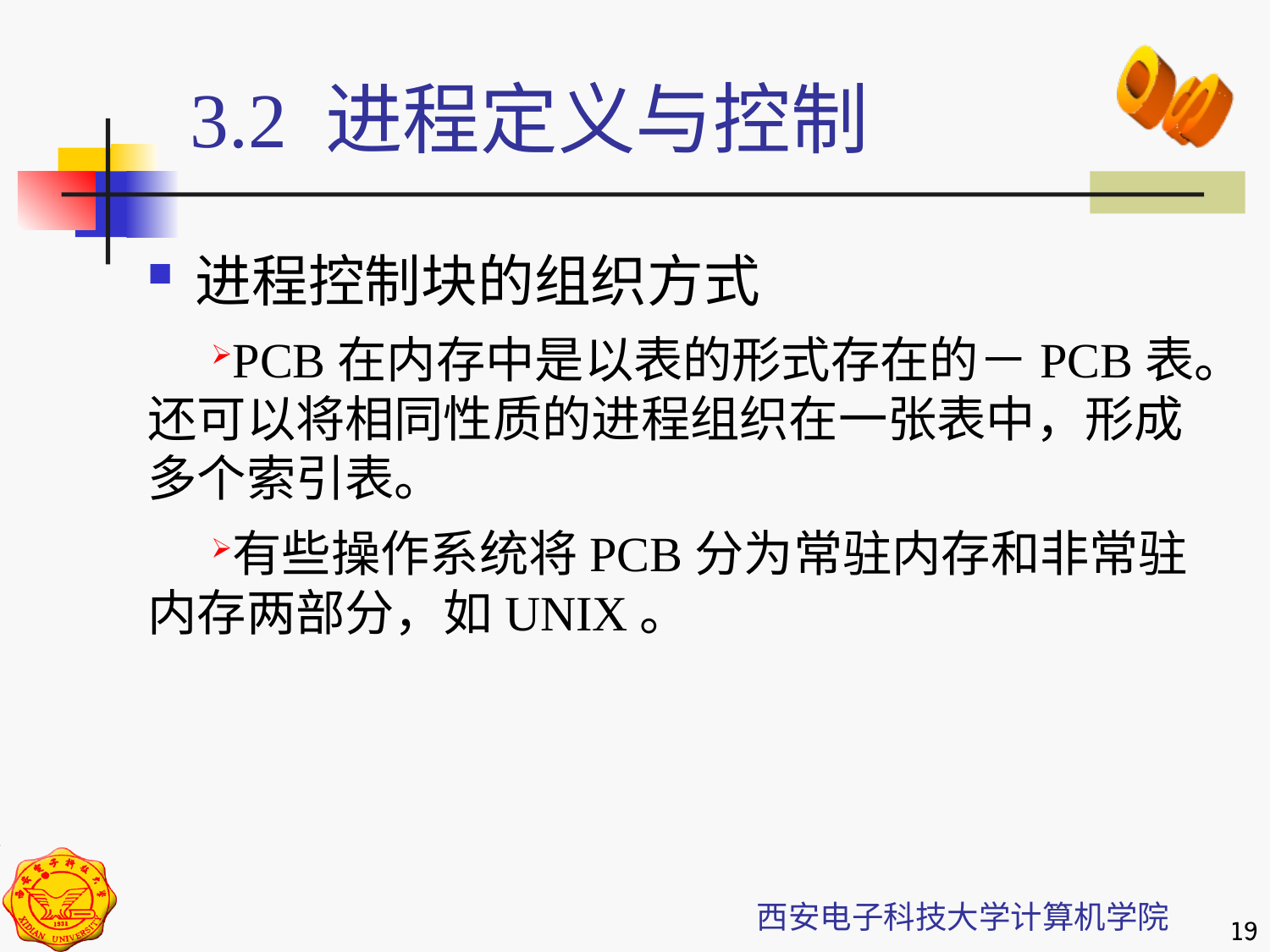

3.2 进程定义与控制
进程控制块的组织方式
PCB在内存中是以表的形式存在的－PCB表。还可以将相同性质的进程组织在一张表中，形成多个索引表。
有些操作系统将PCB分为常驻内存和非常驻内存两部分，如UNIX。
19